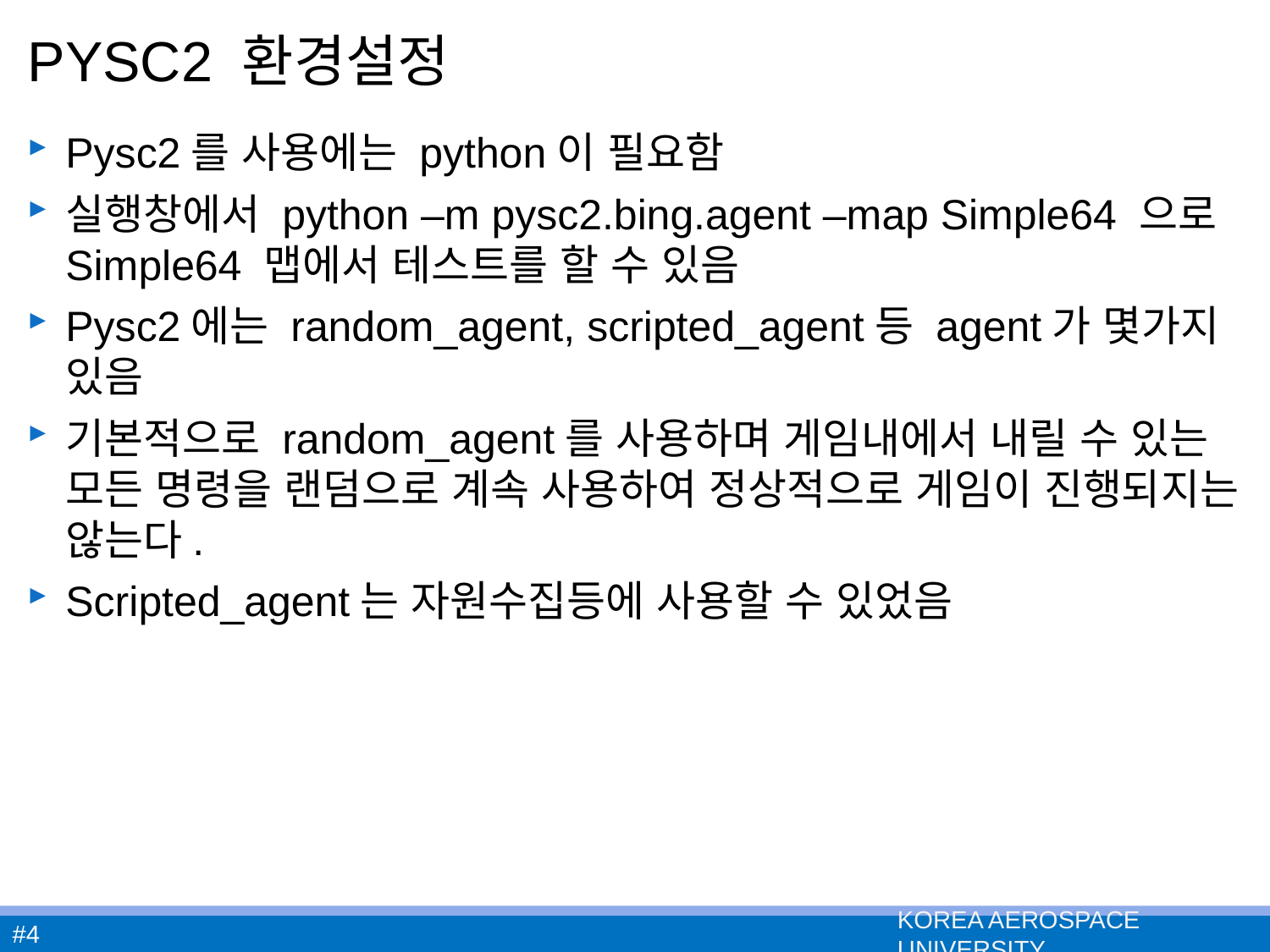

# PYSC2 환경설정
Pysc2를 사용에는 python이 필요함
실행창에서 python –m pysc2.bing.agent –map Simple64 으로 Simple64 맵에서 테스트를 할 수 있음
Pysc2에는 random_agent, scripted_agent등 agent가 몇가지 있음
기본적으로 random_agent를 사용하며 게임내에서 내릴 수 있는 모든 명령을 랜덤으로 계속 사용하여 정상적으로 게임이 진행되지는 않는다.
Scripted_agent는 자원수집등에 사용할 수 있었음

#4